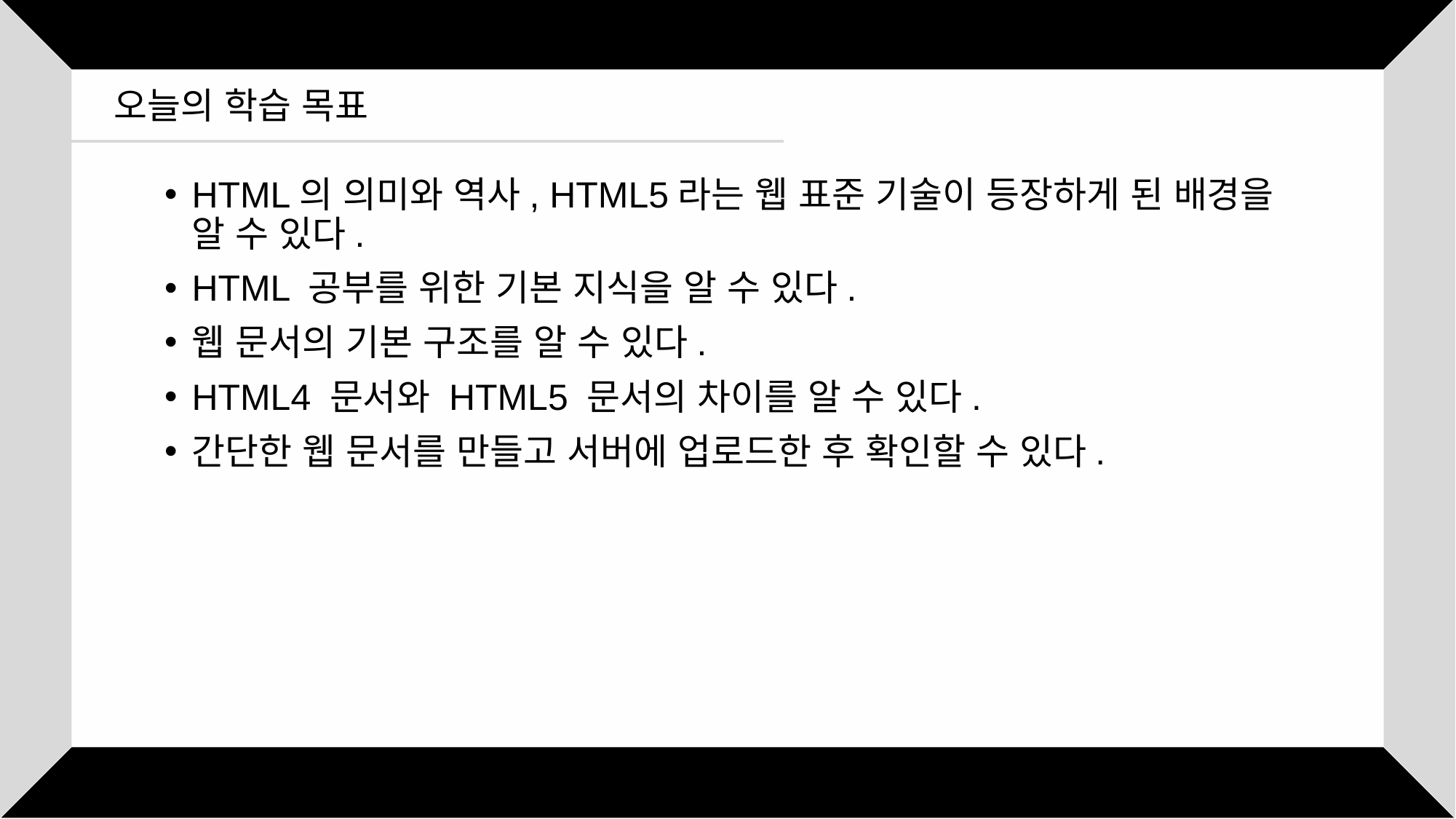

오늘의 학습 목표
HTML의 의미와 역사, HTML5라는 웹 표준 기술이 등장하게 된 배경을 알 수 있다.
HTML 공부를 위한 기본 지식을 알 수 있다.
웹 문서의 기본 구조를 알 수 있다.
HTML4 문서와 HTML5 문서의 차이를 알 수 있다.
간단한 웹 문서를 만들고 서버에 업로드한 후 확인할 수 있다.